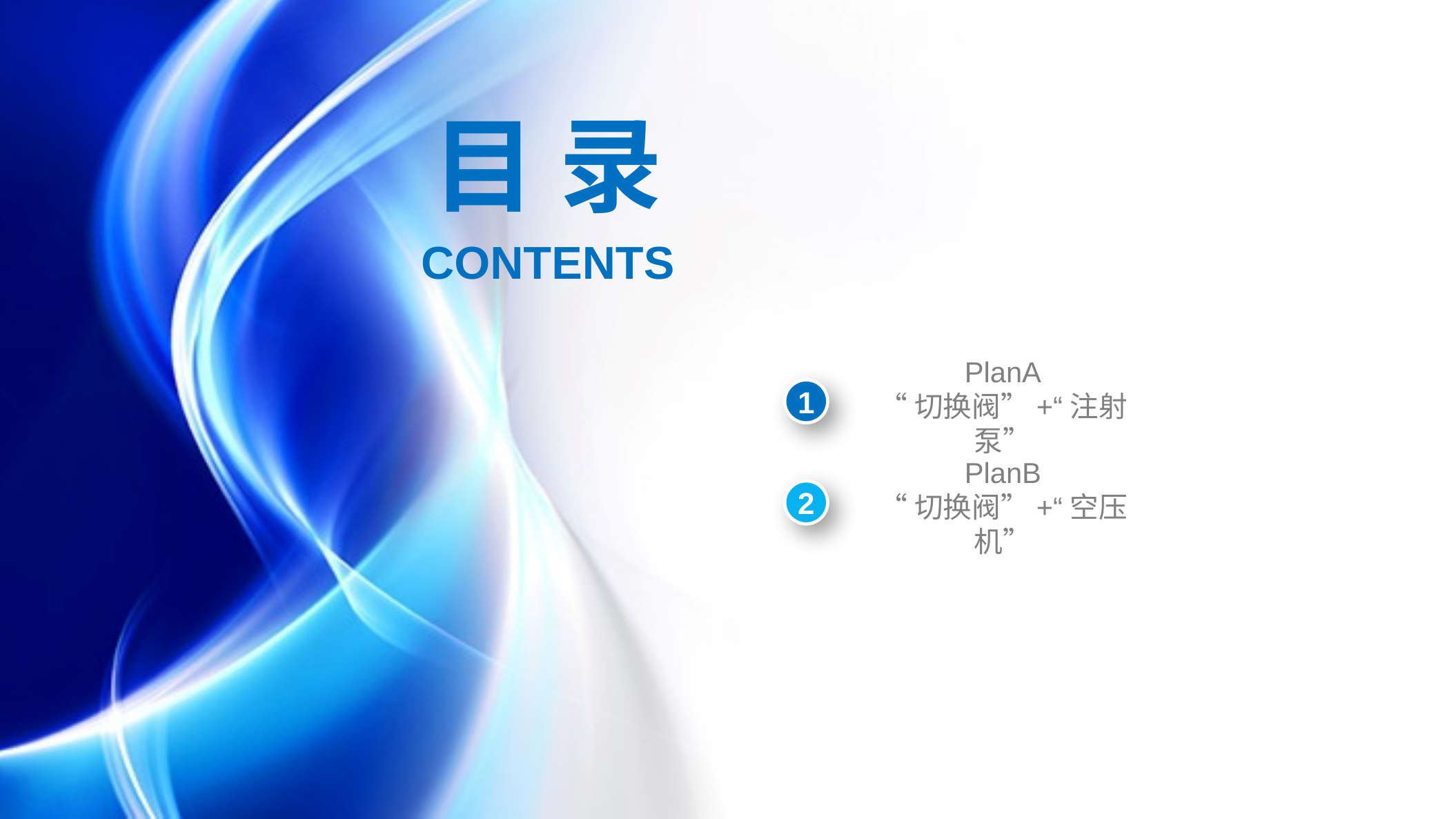

目 录
CONTENTS
PlanA
“切换阀”+“注射泵”
1
PlanB
“切换阀”+“空压机”
2